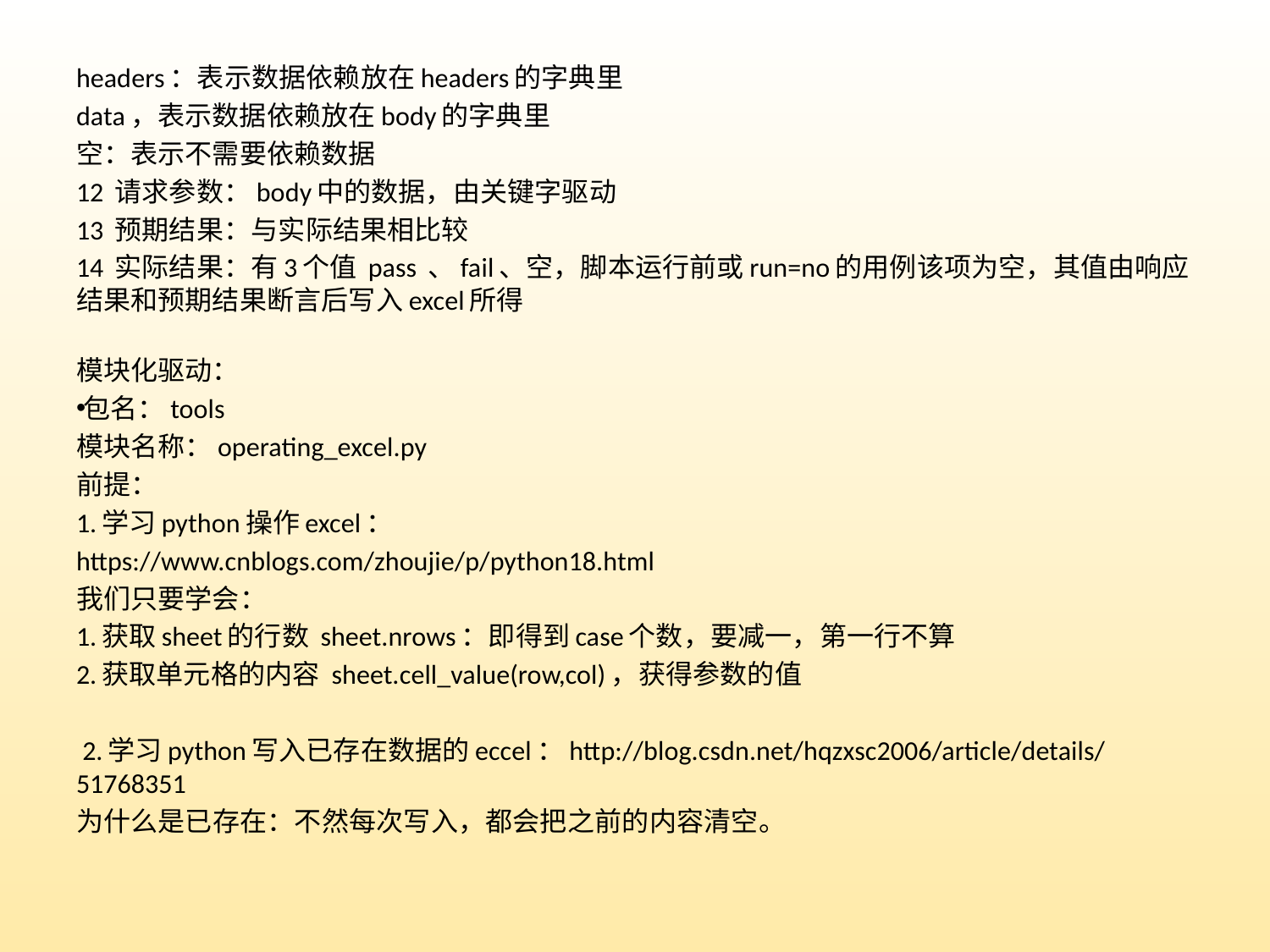

headers：表示数据依赖放在headers的字典里
data，表示数据依赖放在body的字典里
空：表示不需要依赖数据
12 请求参数：body中的数据，由关键字驱动
13 预期结果：与实际结果相比较
14 实际结果：有3个值 pass 、fail、空，脚本运行前或run=no的用例该项为空，其值由响应结果和预期结果断言后写入excel所得
模块化驱动：
包名：tools
模块名称：operating_excel.py
前提：
1.学习python操作excel：
https://www.cnblogs.com/zhoujie/p/python18.html
我们只要学会：
1.获取sheet的行数 sheet.nrows：即得到case个数，要减一，第一行不算
2.获取单元格的内容 sheet.cell_value(row,col)，获得参数的值

 2.学习python写入已存在数据的eccel：http://blog.csdn.net/hqzxsc2006/article/details/51768351
为什么是已存在：不然每次写入，都会把之前的内容清空。